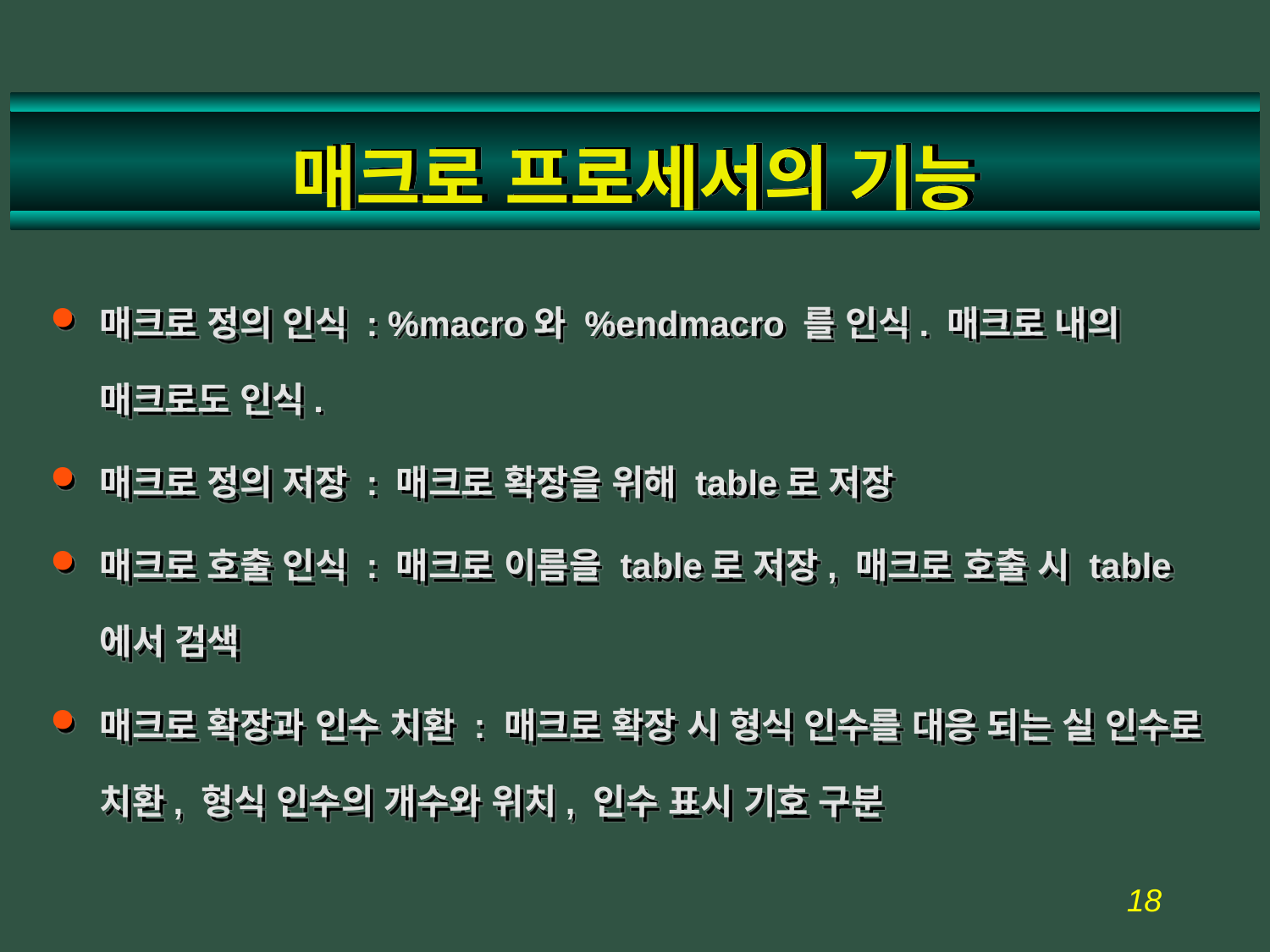

# 매크로 프로세서의 기능
매크로 정의 인식 : %macro와 %endmacro 를 인식. 매크로 내의 매크로도 인식.
매크로 정의 저장 : 매크로 확장을 위해 table로 저장
매크로 호출 인식 : 매크로 이름을 table로 저장, 매크로 호출 시 table에서 검색
매크로 확장과 인수 치환 : 매크로 확장 시 형식 인수를 대응 되는 실 인수로 치환, 형식 인수의 개수와 위치, 인수 표시 기호 구분
18